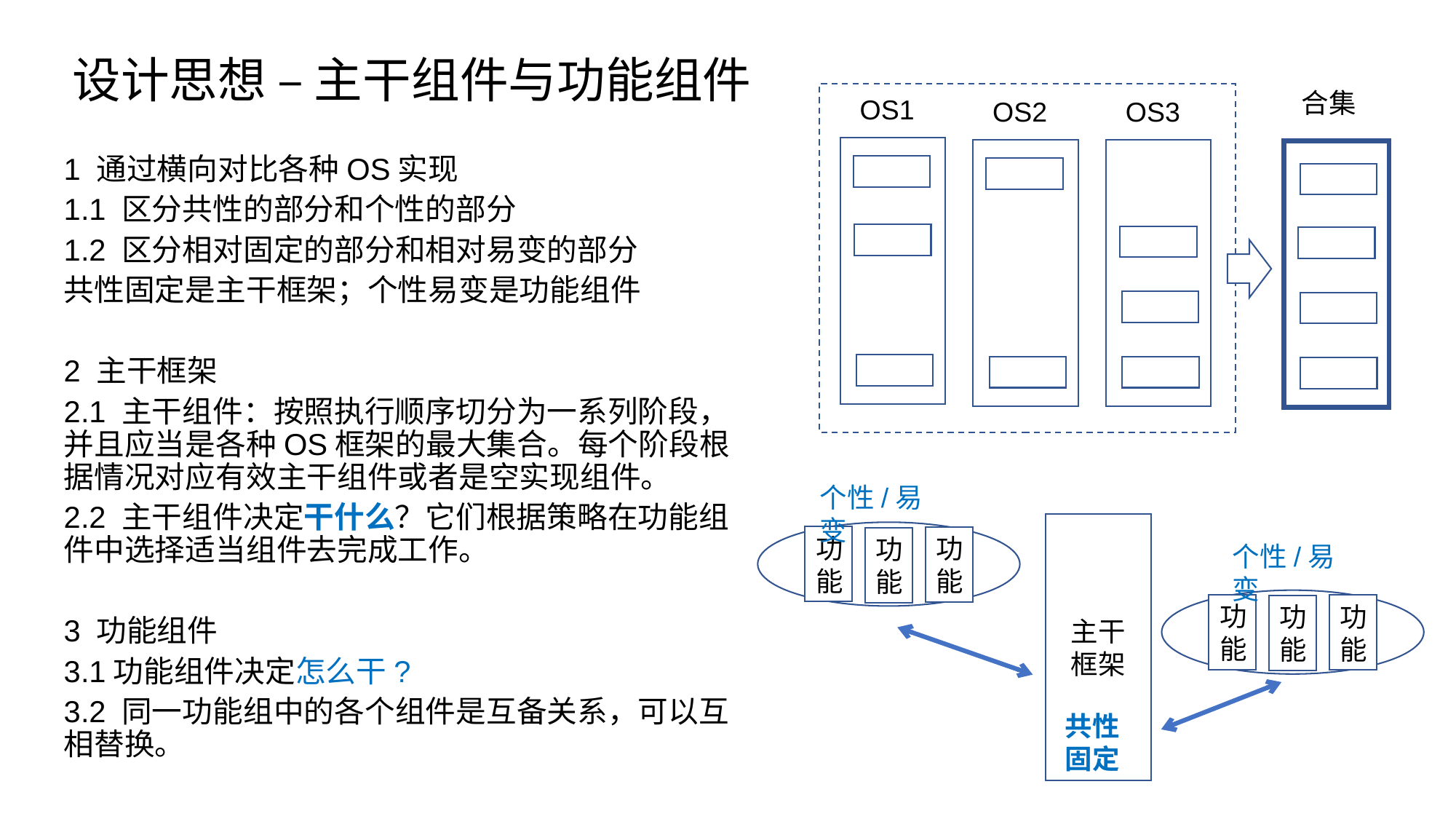

设计思想 – 主干组件与功能组件
合集

OS1
OS2
OS3

1 通过横向对比各种OS实现
1.1 区分共性的部分和个性的部分
1.2 区分相对固定的部分和相对易变的部分
共性固定是主干框架；个性易变是功能组件

2 主干框架
2.1 主干组件：按照执行顺序切分为一系列阶段，并且应当是各种OS框架的最大集合。每个阶段根据情况对应有效主干组件或者是空实现组件。
2.2 主干组件决定干什么？它们根据策略在功能组件中选择适当组件去完成工作。

3 功能组件
3.1功能组件决定怎么干?
3.2 同一功能组中的各个组件是互备关系，可以互相替换。
个性/易变
主干
框架

功能
功能
功能
个性/易变

功能
功能
功能
共性
固定